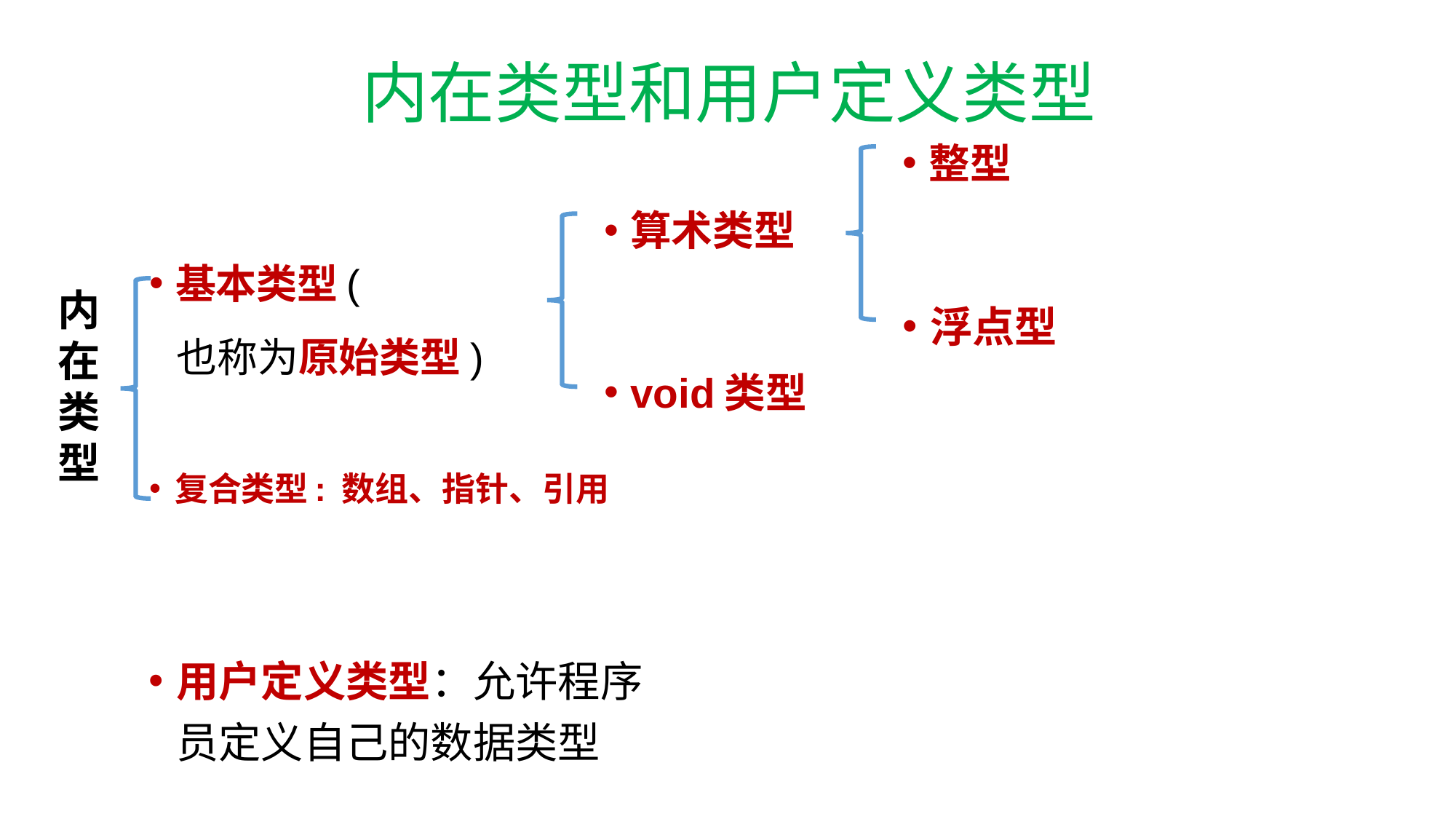

# 内在类型和用户定义类型
整型

算术类型

基本类型(
  也称为原始类型)
内在类型

浮点型
void类型
复合类型: 数组、指针、引用
用户定义类型：允许程序员定义自己的数据类型